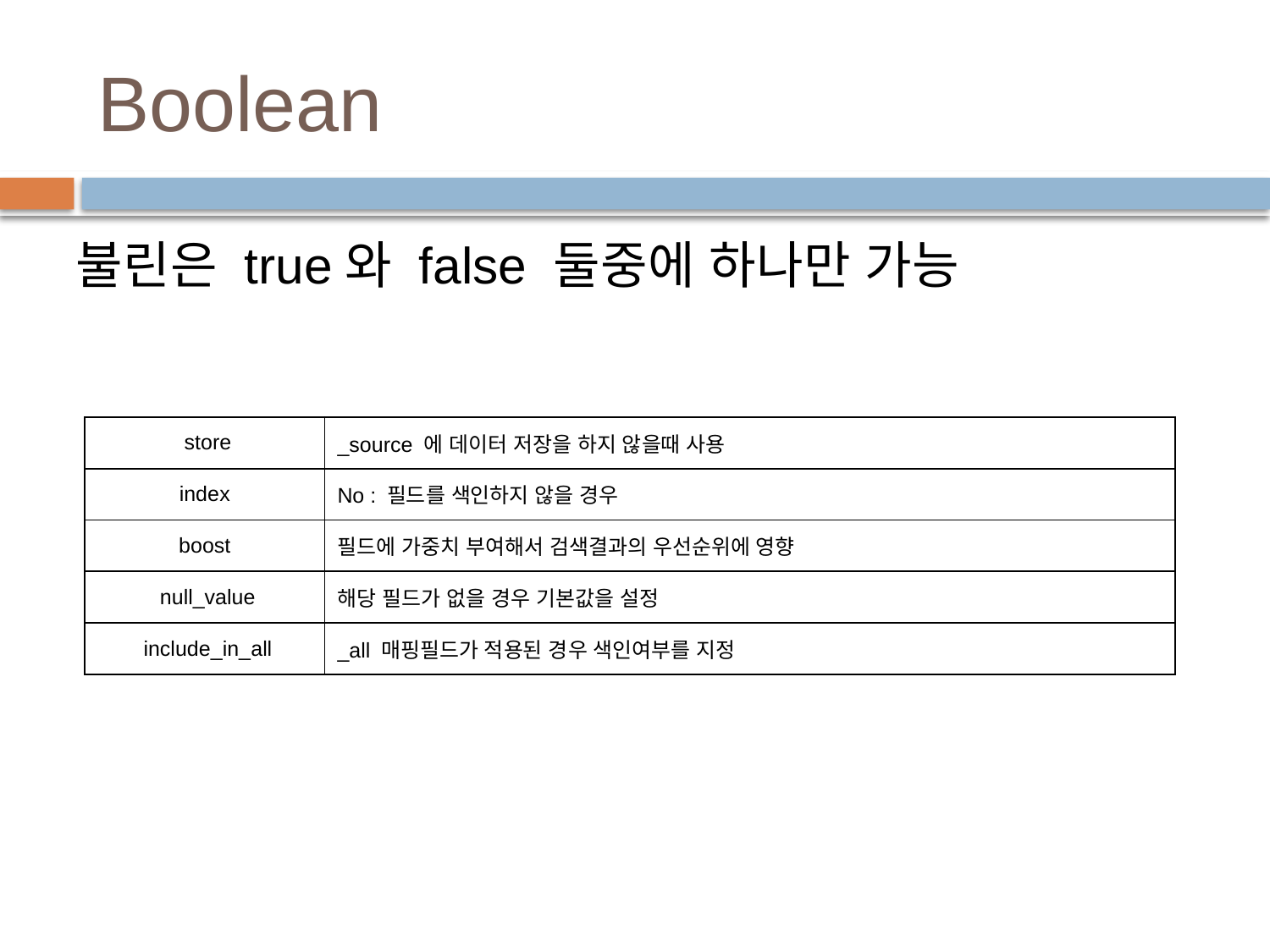

# Boolean
불린은 true와 false 둘중에 하나만 가능
| store | \_source 에 데이터 저장을 하지 않을때 사용 |
| --- | --- |
| index | No : 필드를 색인하지 않을 경우 |
| boost | 필드에 가중치 부여해서 검색결과의 우선순위에 영향 |
| null\_value | 해당 필드가 없을 경우 기본값을 설정 |
| include\_in\_all | \_all 매핑필드가 적용된 경우 색인여부를 지정 |